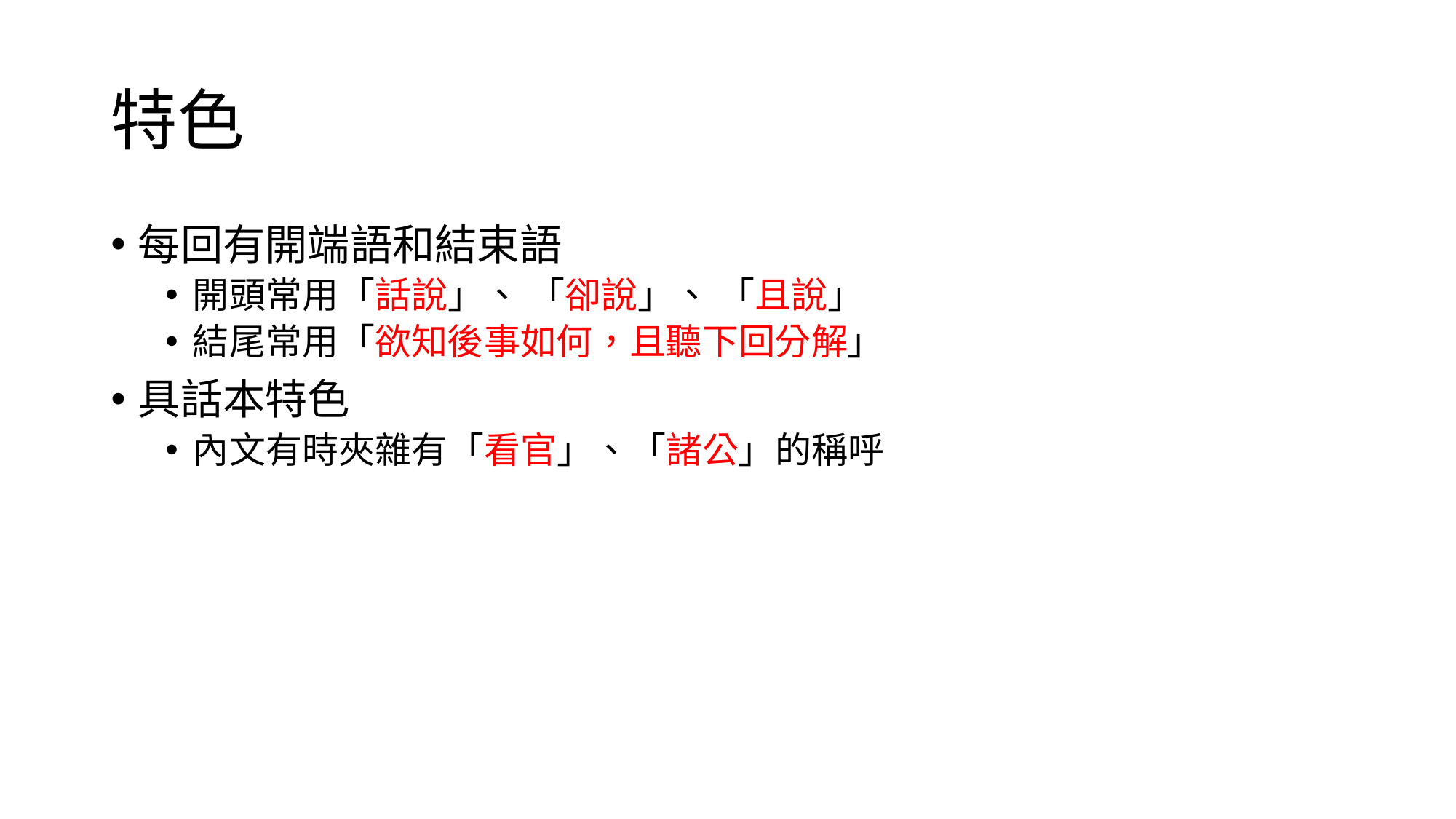

# 特色
每回有開端語和結束語
開頭常用「話說」、 「卻說」、 「且說」
結尾常用「欲知後事如何，且聽下回分解」
具話本特色
內文有時夾雜有「看官」、「諸公」的稱呼